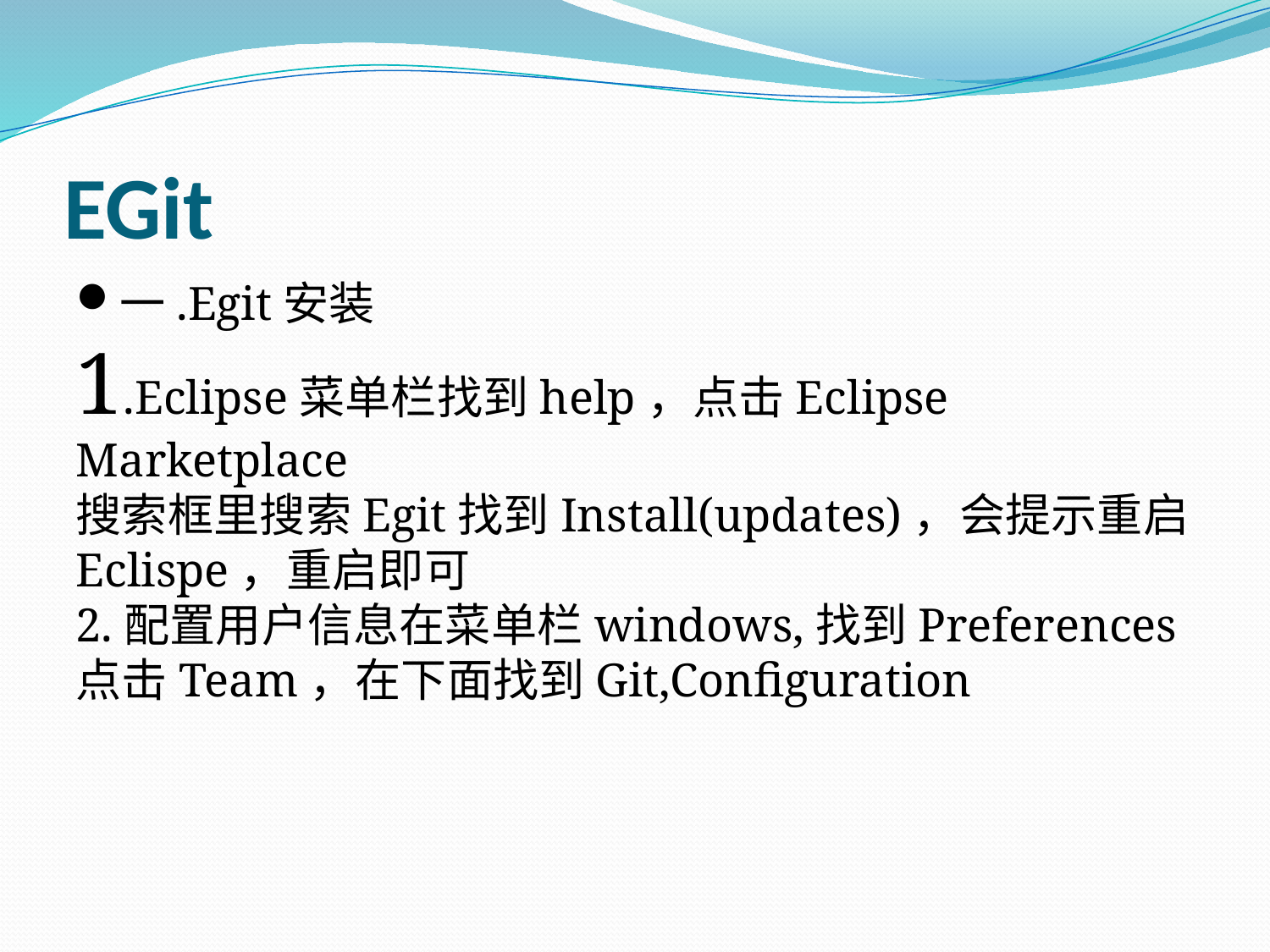

EGit
一.Egit安装
1.Eclipse菜单栏找到help，点击Eclipse Marketplace
搜索框里搜索Egit找到Install(updates)，会提示重启Eclispe，重启即可
2.配置用户信息在菜单栏windows,找到Preferences
点击Team，在下面找到Git,Configuration